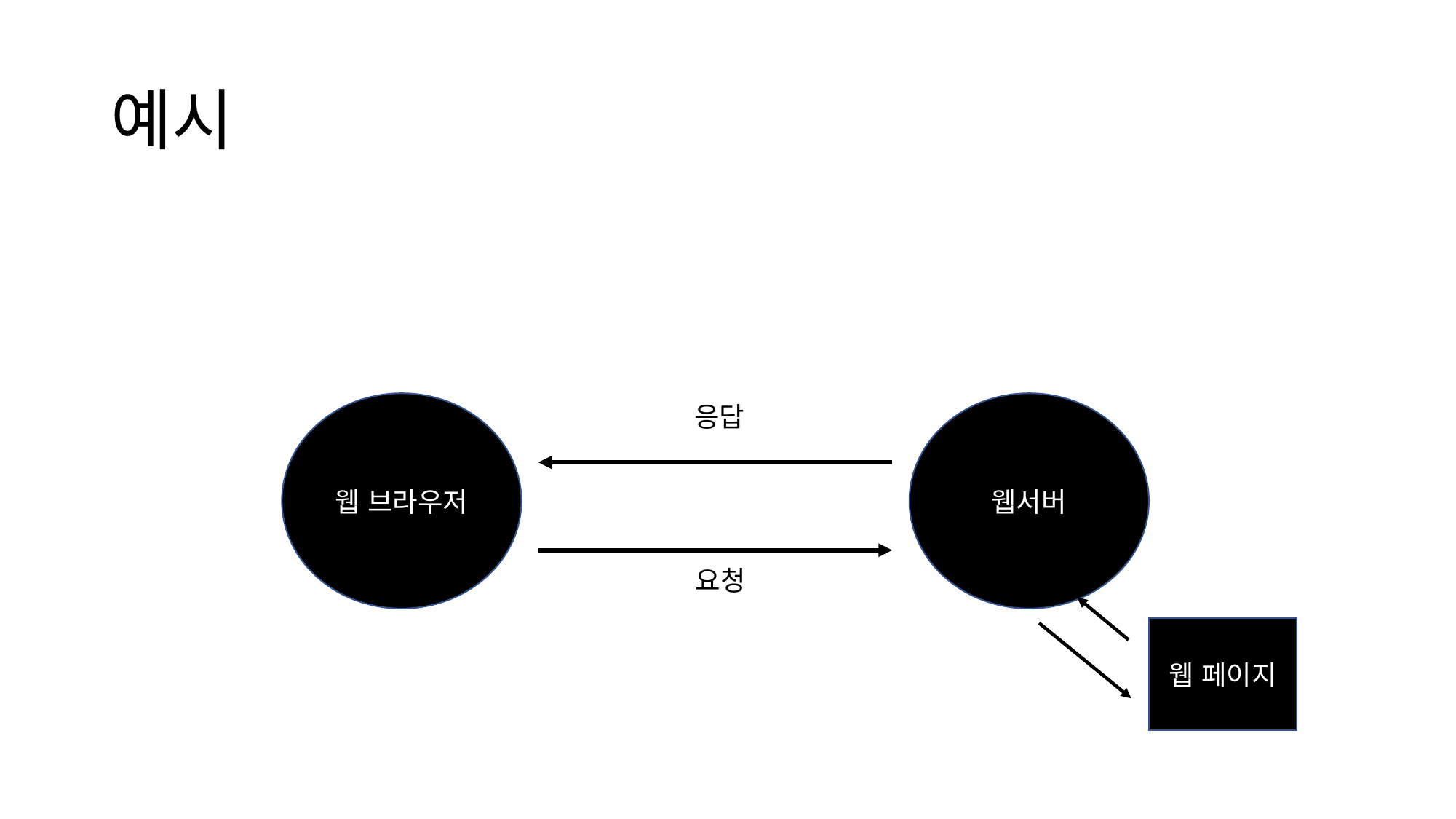

# 예시

웹 브라우저
웹서버
응답
요청
웹 페이지